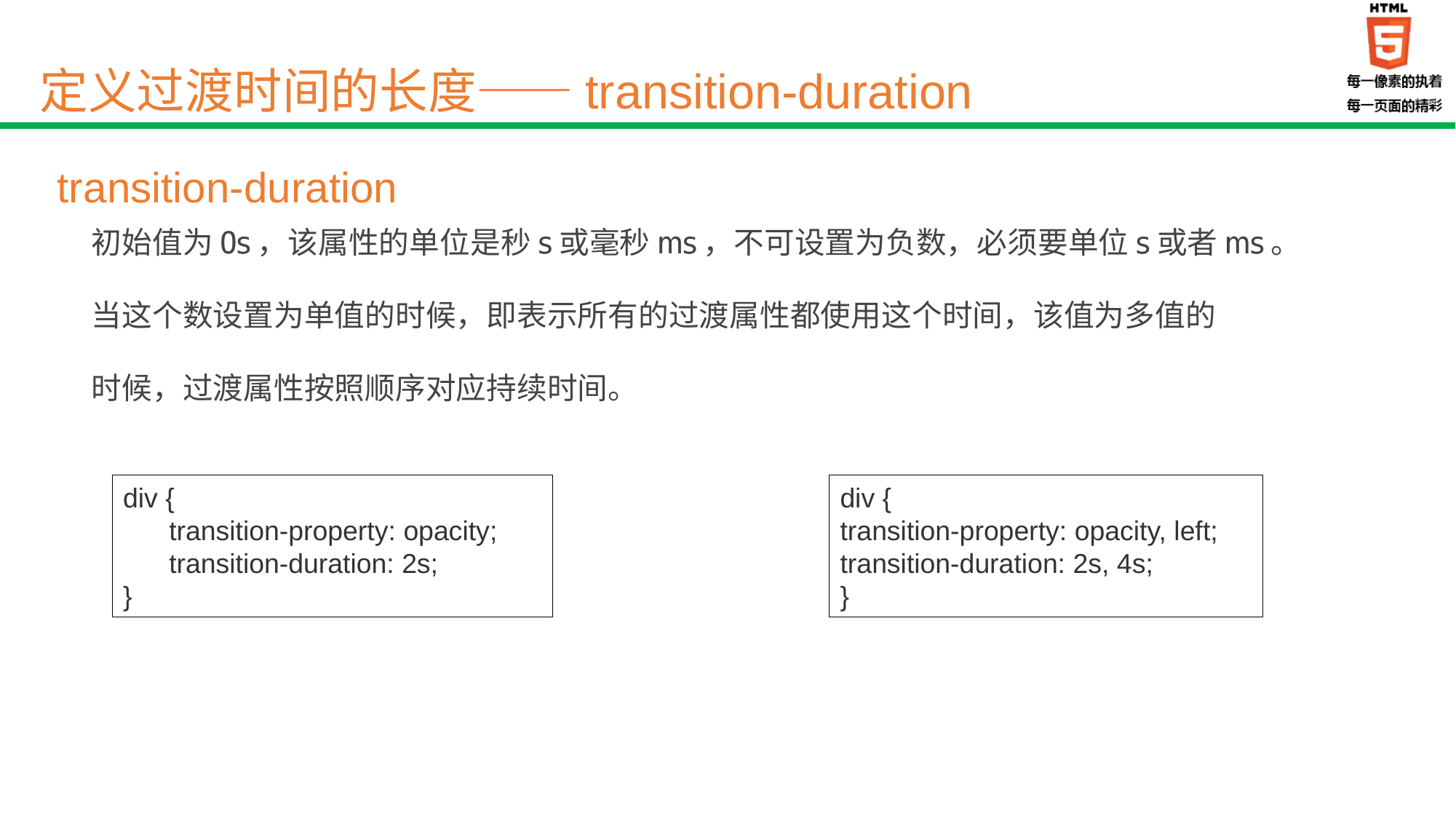

定义过渡时间的长度——transition-duration
transition-duration
初始值为0s，该属性的单位是秒s或毫秒ms，不可设置为负数，必须要单位s或者ms。

当这个数设置为单值的时候，即表示所有的过渡属性都使用这个时间，该值为多值的

时候，过渡属性按照顺序对应持续时间。
div {
transition-property: opacity, left;
transition-duration: 2s, 4s;
}
div {
      transition-property: opacity;
      transition-duration: 2s;
}